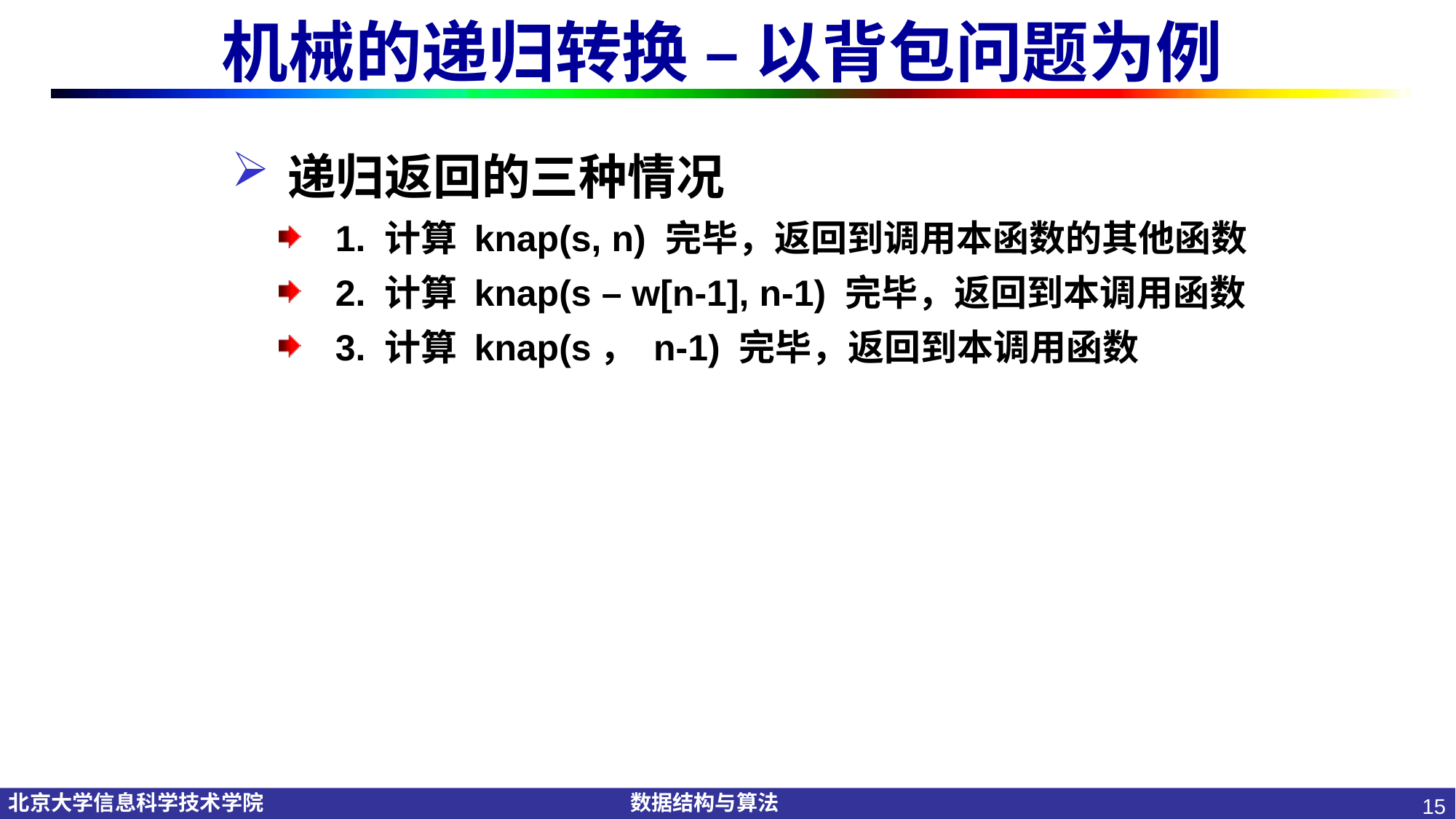

# 机械的递归转换 – 以背包问题为例
递归返回的三种情况
1. 计算 knap(s, n) 完毕，返回到调用本函数的其他函数
2. 计算 knap(s – w[n-1], n-1) 完毕，返回到本调用函数
3. 计算 knap(s， n-1) 完毕，返回到本调用函数

15